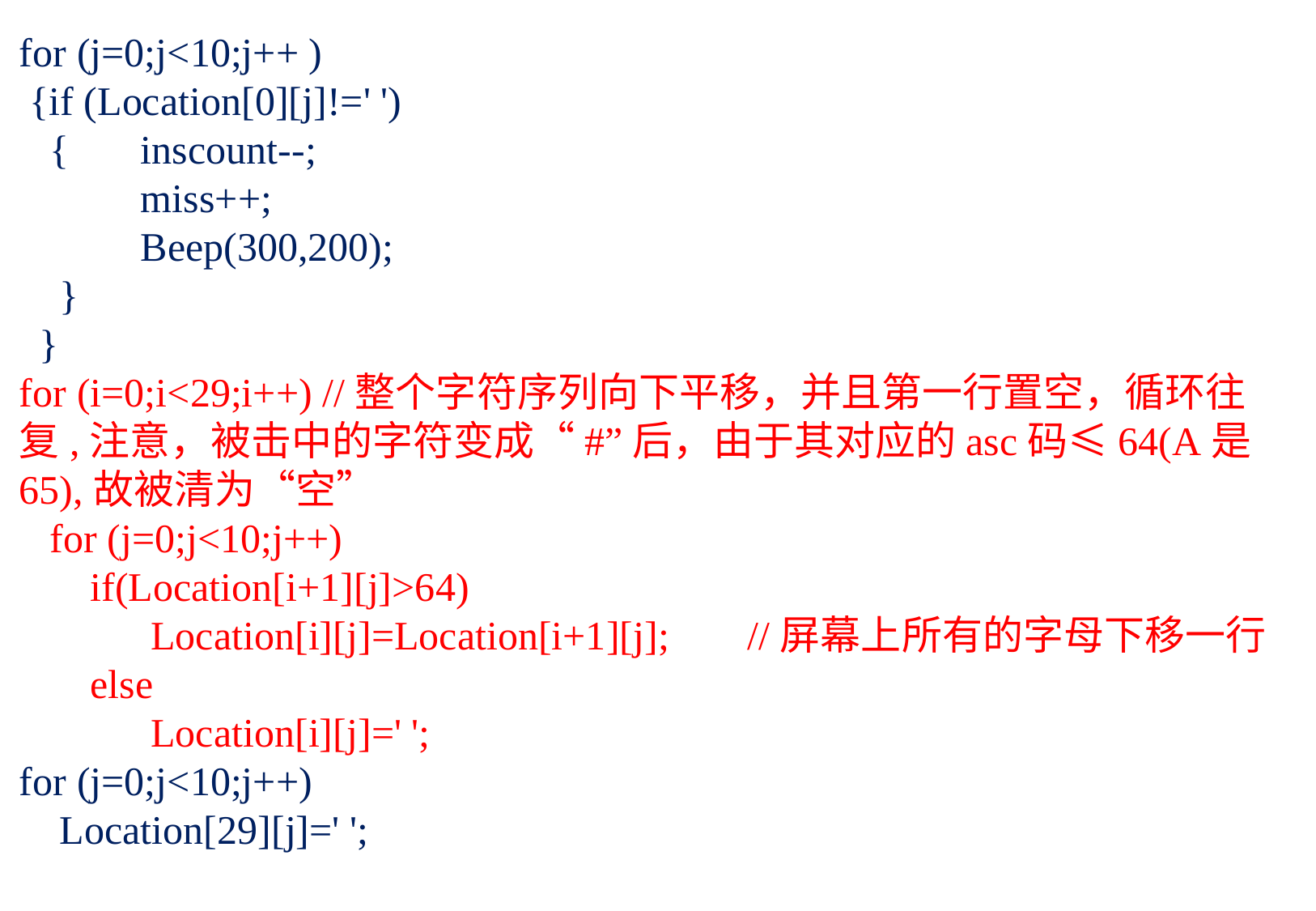

for (j=0;j<10;j++ )
 {if (Location[0][j]!=' ')
   {	inscount--;
  	miss++;
 	Beep(300,200);
    }
  }
for (i=0;i<29;i++) //整个字符序列向下平移，并且第一行置空，循环往复,注意，被击中的字符变成“#”后，由于其对应的asc码≤64(A是65),故被清为“空”
   for (j=0;j<10;j++)
       if(Location[i+1][j]>64)
	 Location[i][j]=Location[i+1][j];	//屏幕上所有的字母下移一行
       else
             Location[i][j]=' ';
for (j=0;j<10;j++)
    Location[29][j]=' ';